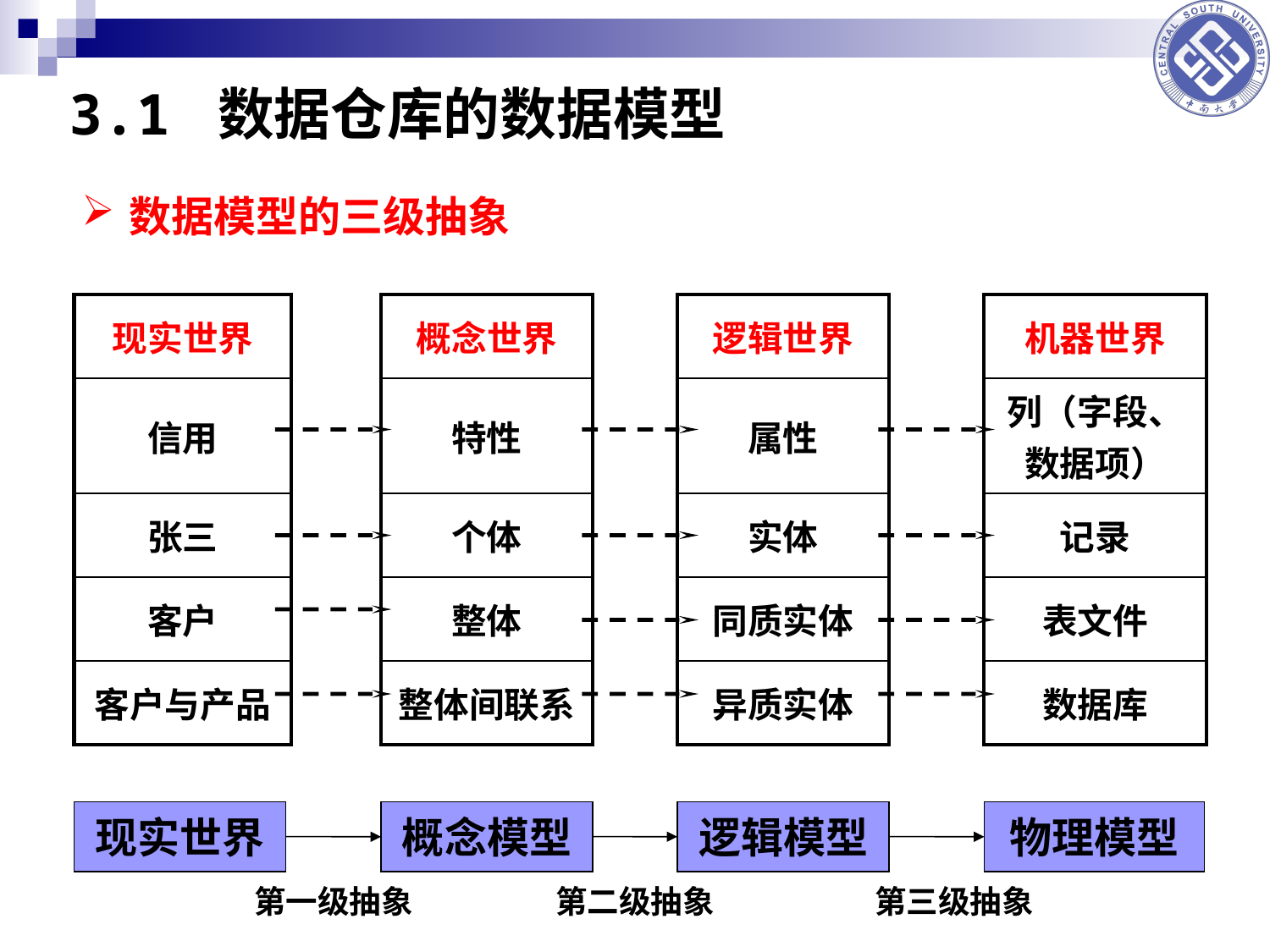

# 3.1 数据仓库的数据模型
数据模型的三级抽象
| 现实世界 |  | 概念世界 |  | 逻辑世界 |  | 机器世界 |
| --- | --- | --- | --- | --- | --- | --- |
| 信用 |  | 特性 |  | 属性 |  | 列（字段、数据项） |
| 张三 |  | 个体 |  | 实体 |  | 记录 |
| 客户 |  | 整体 |  | 同质实体 |  | 表文件 |
| 客户与产品 |  | 整体间联系 |  | 异质实体 |  | 数据库 |

现实世界
概念模型
逻辑模型
物理模型

第一级抽象
第二级抽象
第三级抽象